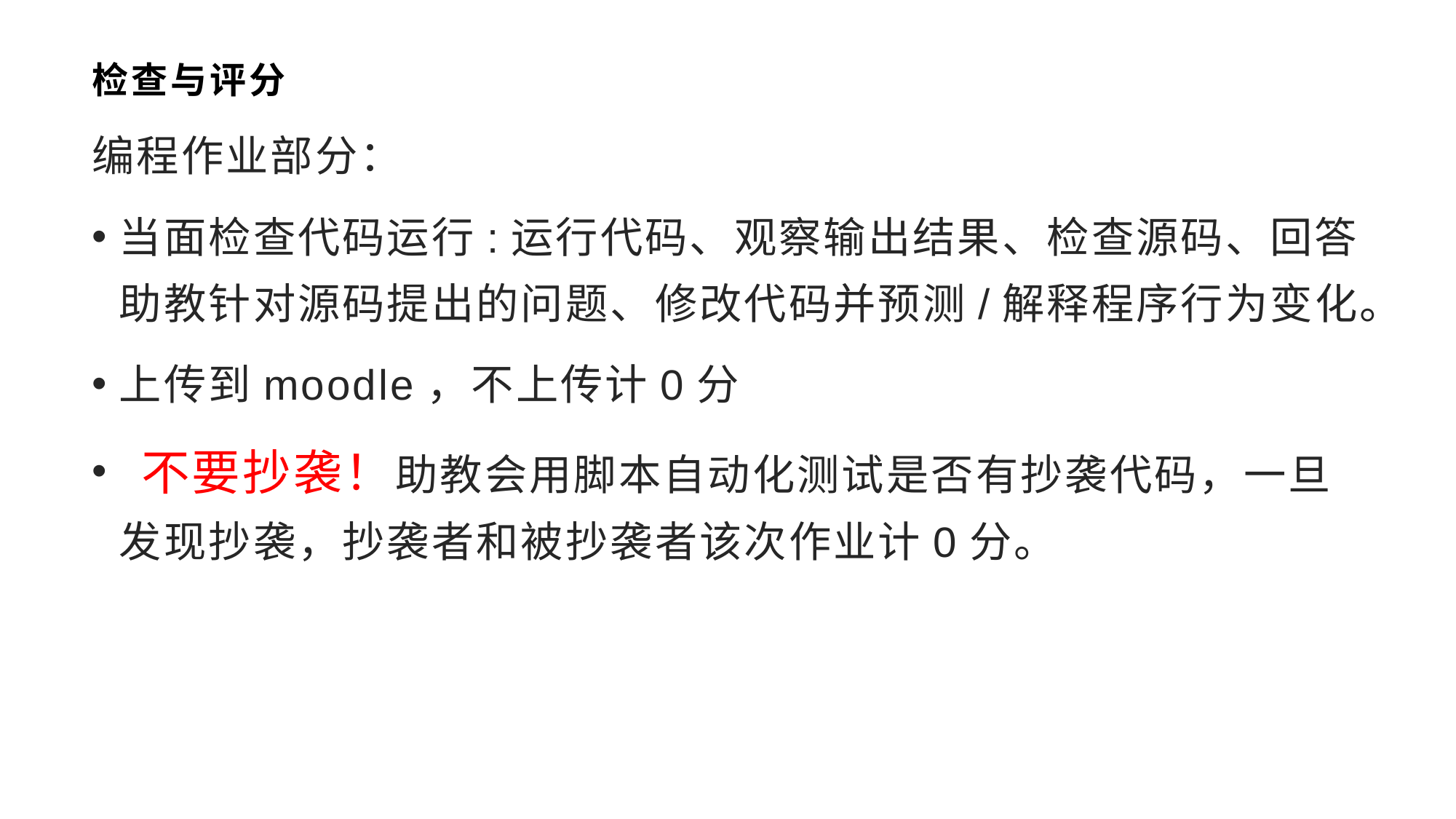

# 检查与评分
编程作业部分：
当面检查代码运行:运行代码、观察输出结果、检查源码、回答助教针对源码提出的问题、修改代码并预测/解释程序行为变化。
上传到moodle，不上传计0分
 不要抄袭！助教会用脚本自动化测试是否有抄袭代码，一旦发现抄袭，抄袭者和被抄袭者该次作业计0分。